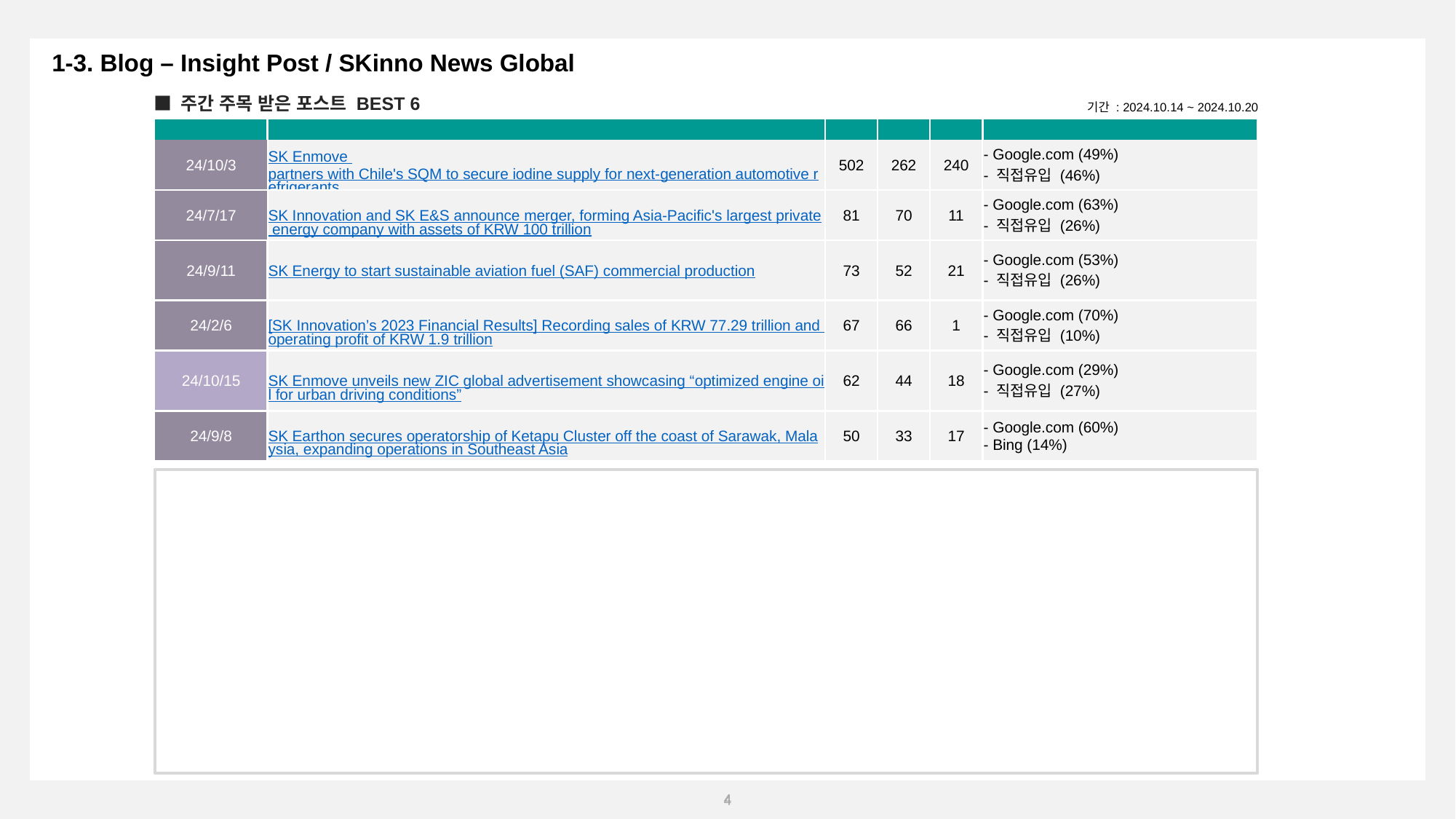

1-3. Blog – Insight Post / SKinno News Global
■ 주간 주목 받은 포스트 BEST 6
기간 : 2024.10.14 ~ 2024.10.20
| 게재 일자 | 포스트명 | 주간 PV | PC | 모바일 | 유입 경로 (구글 애널리틱스) |
| --- | --- | --- | --- | --- | --- |
| 24/10/3 | SK Enmove partners with Chile's SQM to secure iodine supply for next-generation automotive refrigerants | 502 | 262 | 240 | - Google.com (49%) - 직접유입 (46%) |
| 24/7/17 | SK Innovation and SK E&S announce merger, forming Asia-Pacific's largest private energy company with assets of KRW 100 trillion | 81 | 70 | 11 | - Google.com (63%) - 직접유입 (26%) |
| 24/9/11 | SK Energy to start sustainable aviation fuel (SAF) commercial production | 73 | 52 | 21 | - Google.com (53%) - 직접유입 (26%) |
| 24/2/6 | [SK Innovation’s 2023 Financial Results] Recording sales of KRW 77.29 trillion and operating profit of KRW 1.9 trillion | 67 | 66 | 1 | - Google.com (70%) - 직접유입 (10%) |
| 24/10/15 | SK Enmove unveils new ZIC global advertisement showcasing “optimized engine oil for urban driving conditions” | 62 | 44 | 18 | - Google.com (29%) - 직접유입 (27%) |
| 24/9/8 | SK Earthon secures operatorship of Ketapu Cluster off the coast of Sarawak, Malaysia, expanding operations in Southeast Asia | 50 | 33 | 17 | - Google.com (60%) - Bing (14%) |